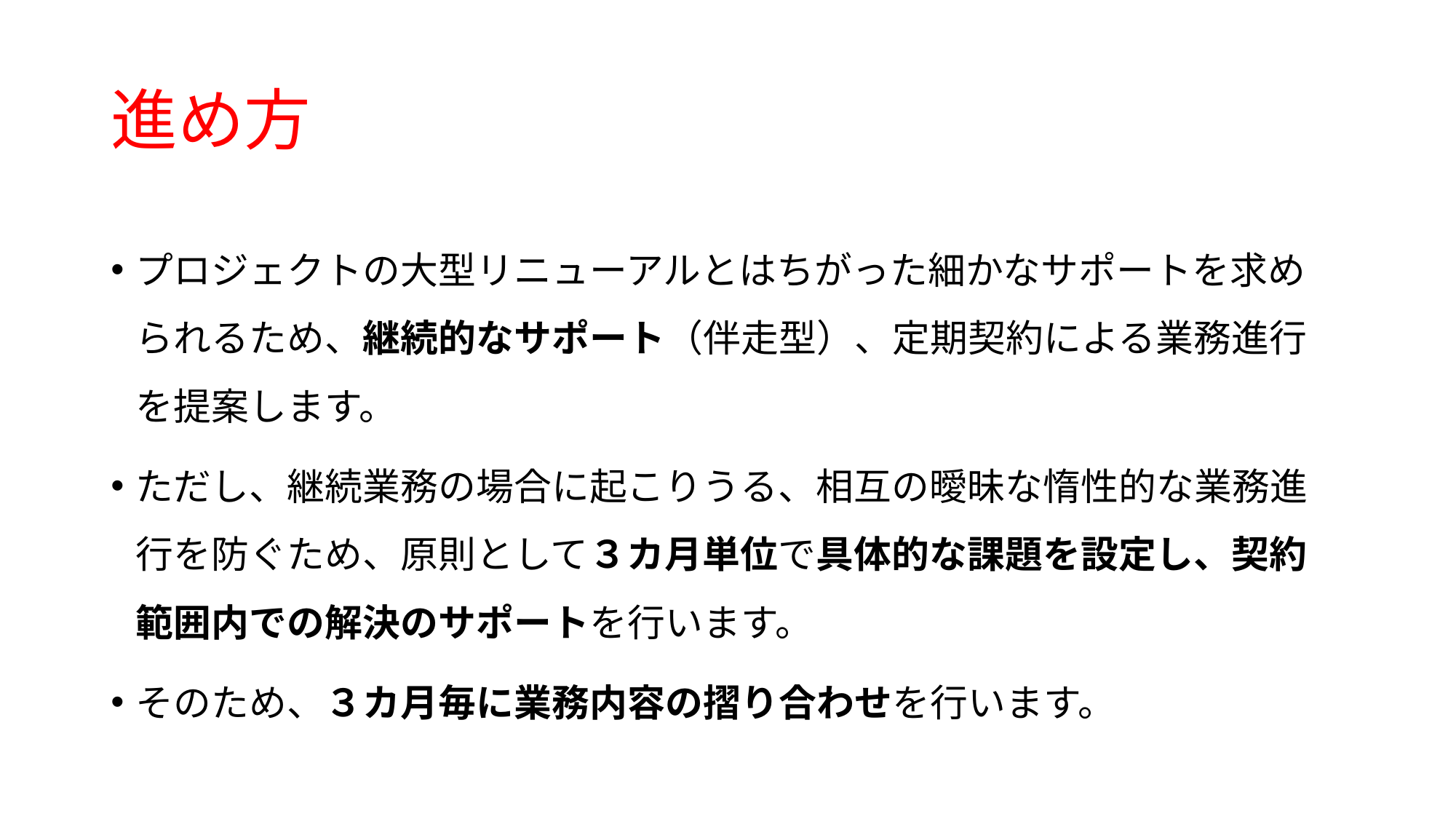

# 進め方
プロジェクトの大型リニューアルとはちがった細かなサポートを求められるため、継続的なサポート（伴走型）、定期契約による業務進行を提案します。
ただし、継続業務の場合に起こりうる、相互の曖昧な惰性的な業務進行を防ぐため、原則として３カ月単位で具体的な課題を設定し、契約範囲内での解決のサポートを行います。
そのため、３カ月毎に業務内容の摺り合わせを行います。